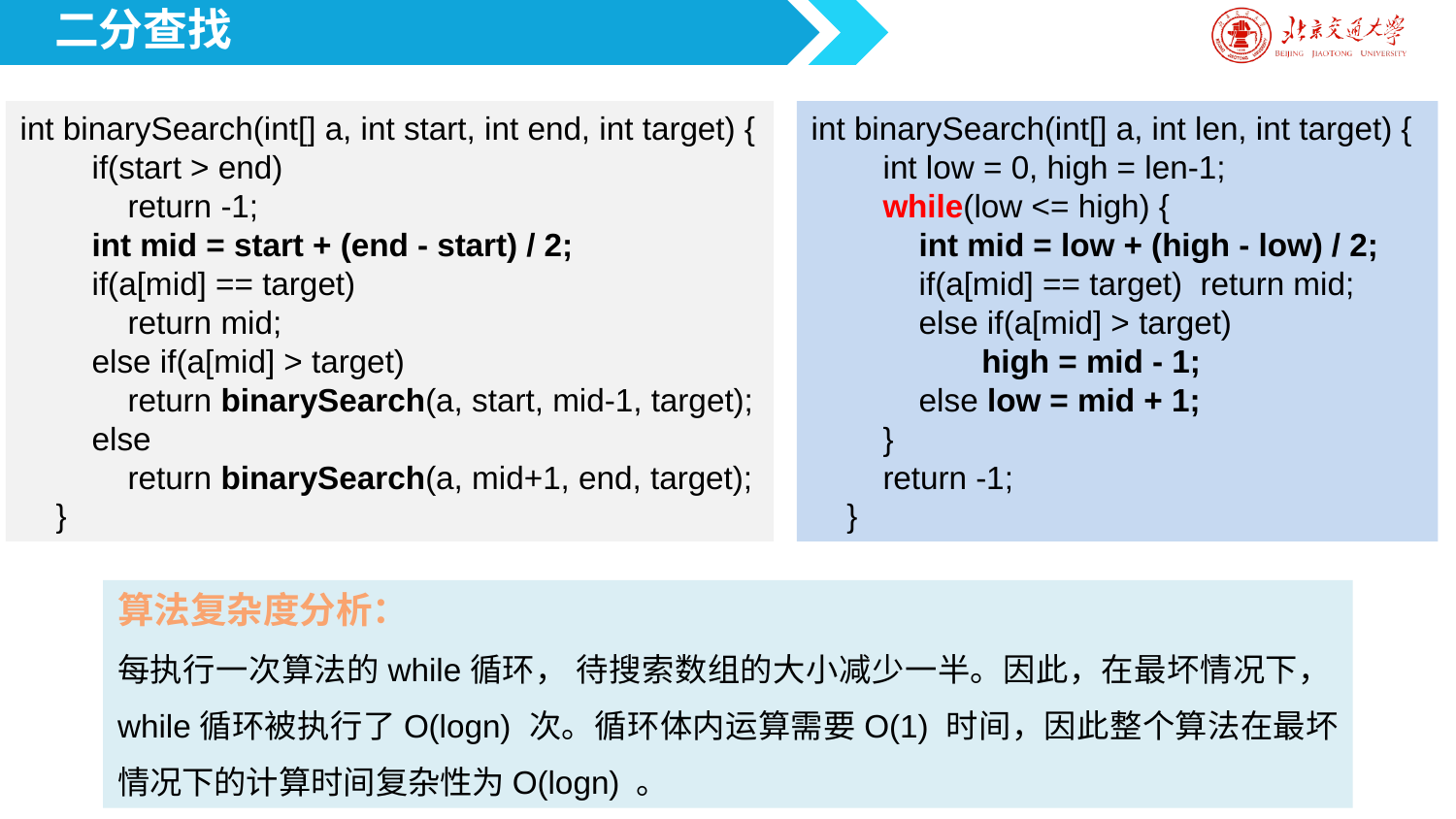

二分查找
int binarySearch(int[] a, int start, int end, int target) {
        if(start > end)
            return -1;
        int mid = start + (end - start) / 2;
        if(a[mid] == target)
            return mid;
        else if(a[mid] > target)
            return binarySearch(a, start, mid-1, target);
        else
            return binarySearch(a, mid+1, end, target);
    }
int binarySearch(int[] a, int len, int target) {
        int low = 0, high = len-1;
        while(low <= high) {
            int mid = low + (high - low) / 2;
            if(a[mid] == target)  return mid;
            else if(a[mid] > target)
                   high = mid - 1;
            else low = mid + 1;
        }
        return -1;
    }
算法复杂度分析：
每执行一次算法的while循环， 待搜索数组的大小减少一半。因此，在最坏情况下，while循环被执行了O(logn) 次。循环体内运算需要O(1) 时间，因此整个算法在最坏情况下的计算时间复杂性为O(logn) 。